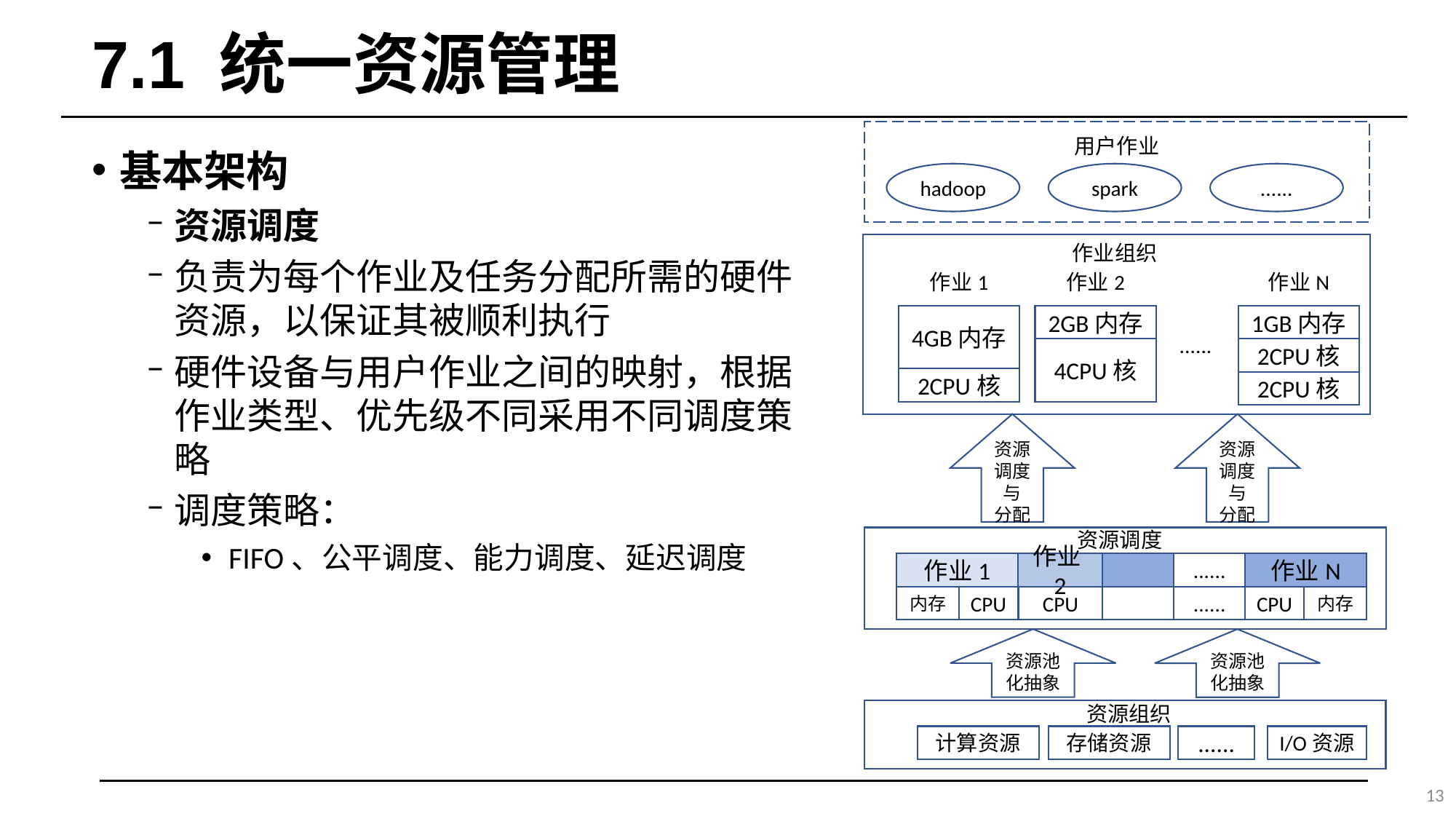

# 7.1 统一资源管理

用户作业
hadoop
spark
......
作业组织

作业1
作业2
作业N
4GB内存
2GB内存
1GB内存
......
4CPU核
2CPU核
2CPU核
2CPU核
基本架构
资源调度
负责为每个作业及任务分配所需的硬件资源，以保证其被顺利执行
硬件设备与用户作业之间的映射，根据作业类型、优先级不同采用不同调度策略
调度策略：
FIFO、公平调度、能力调度、延迟调度

资源
调度
与
分配
资源
调度
与
分配
资源调度

作业1
作业2

......
作业N
内存
CPU
CPU

......
CPU
内存
资源池
化抽象
资源池
化抽象
资源组织

计算资源
存储资源
......
I/O资源
13